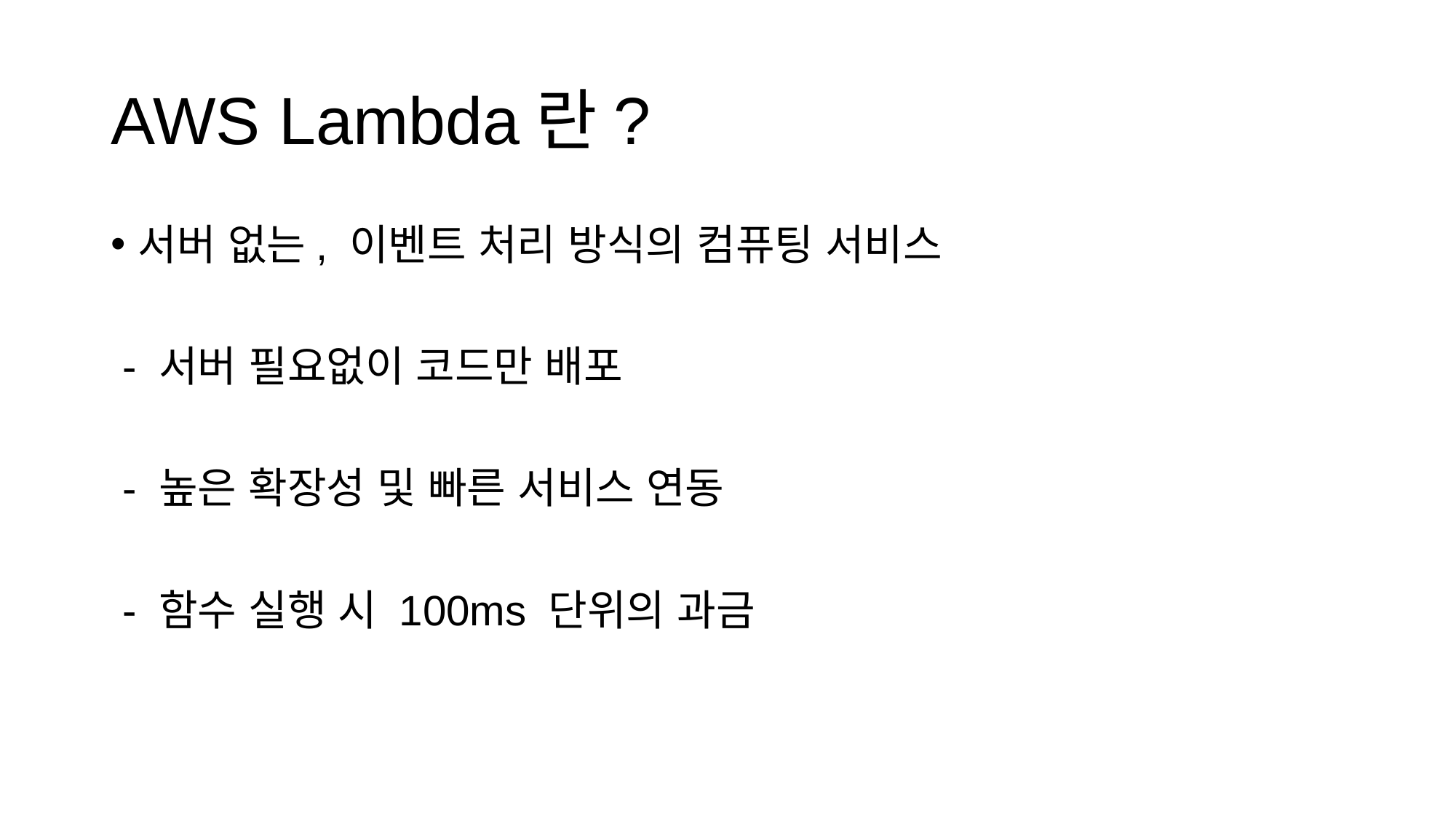

# AWS Lambda란?
서버 없는, 이벤트 처리 방식의 컴퓨팅 서비스

 - 서버 필요없이 코드만 배포

 - 높은 확장성 및 빠른 서비스 연동

 - 함수 실행 시 100ms 단위의 과금